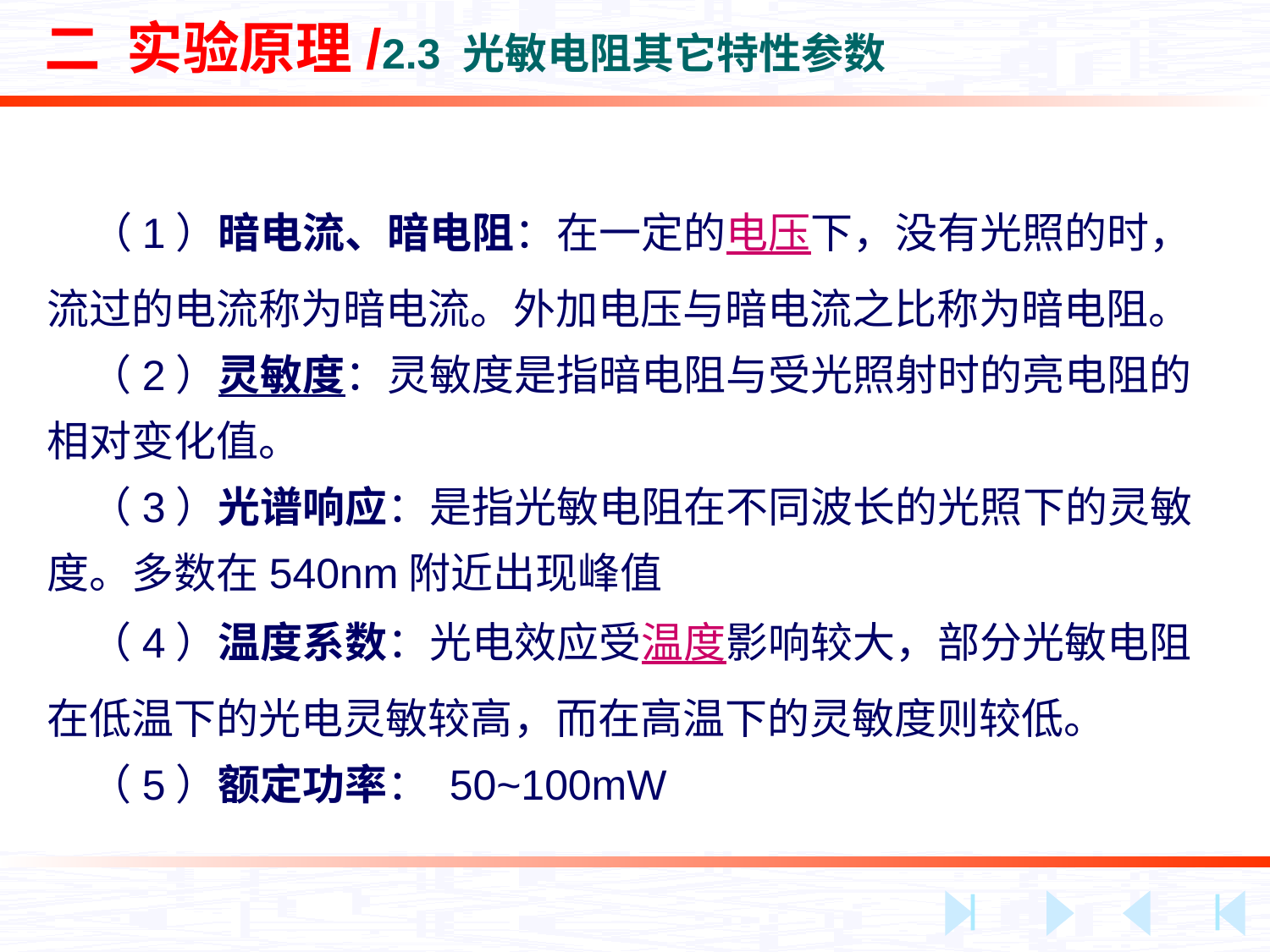

二  实验原理/2.3 光敏电阻其它特性参数
　（1）暗电流、暗电阻：在一定的电压下，没有光照的时，流过的电流称为暗电流。外加电压与暗电流之比称为暗电阻。
　（2）灵敏度：灵敏度是指暗电阻与受光照射时的亮电阻的相对变化值。
　（3）光谱响应：是指光敏电阻在不同波长的光照下的灵敏度。多数在540nm附近出现峰值
　（4）温度系数：光电效应受温度影响较大，部分光敏电阻在低温下的光电灵敏较高，而在高温下的灵敏度则较低。
　（5）额定功率： 50~100mW